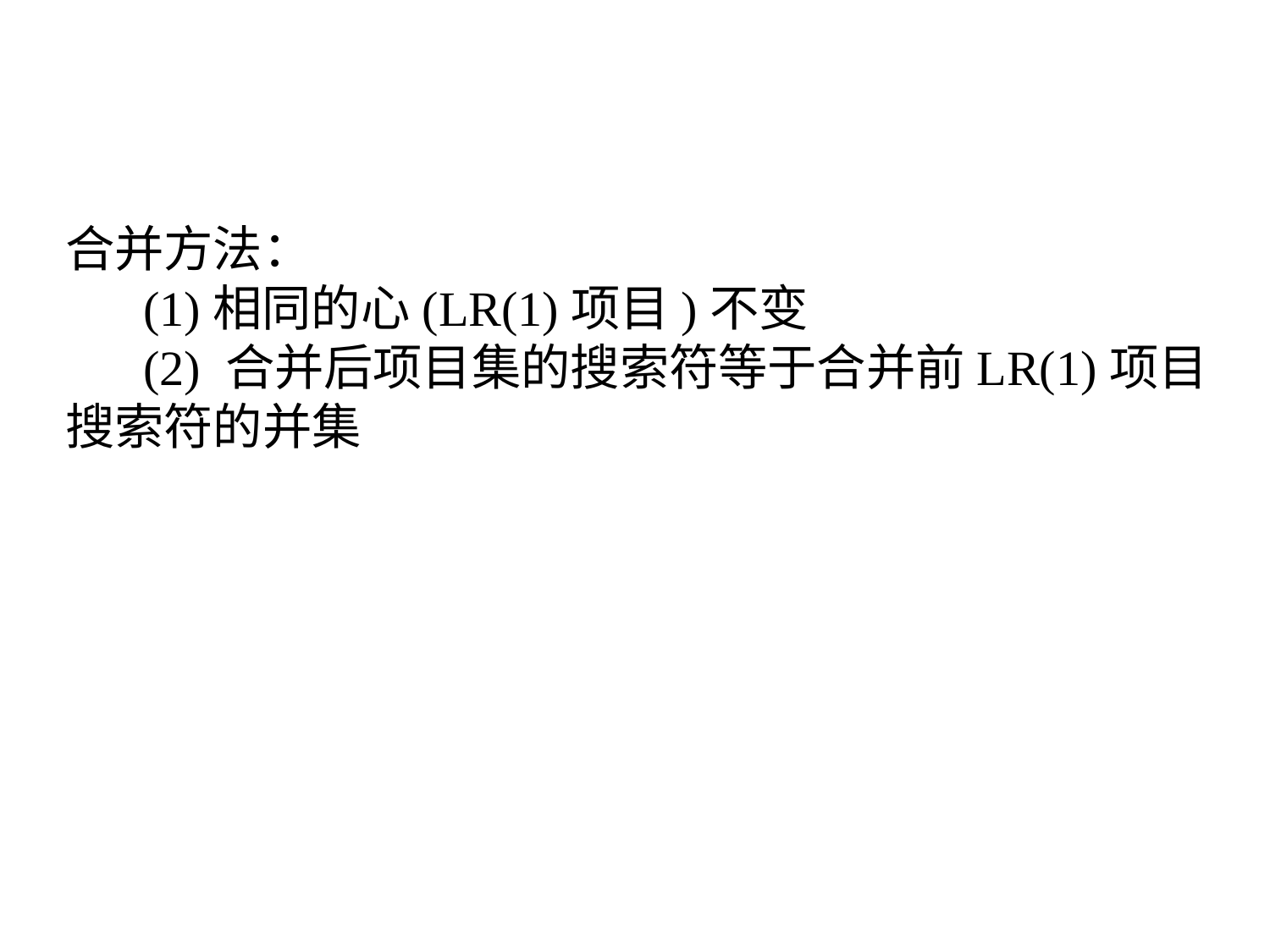

合并方法：
      (1)相同的心(LR(1)项目)不变
      (2) 合并后项目集的搜索符等于合并前LR(1)项目搜索符的并集